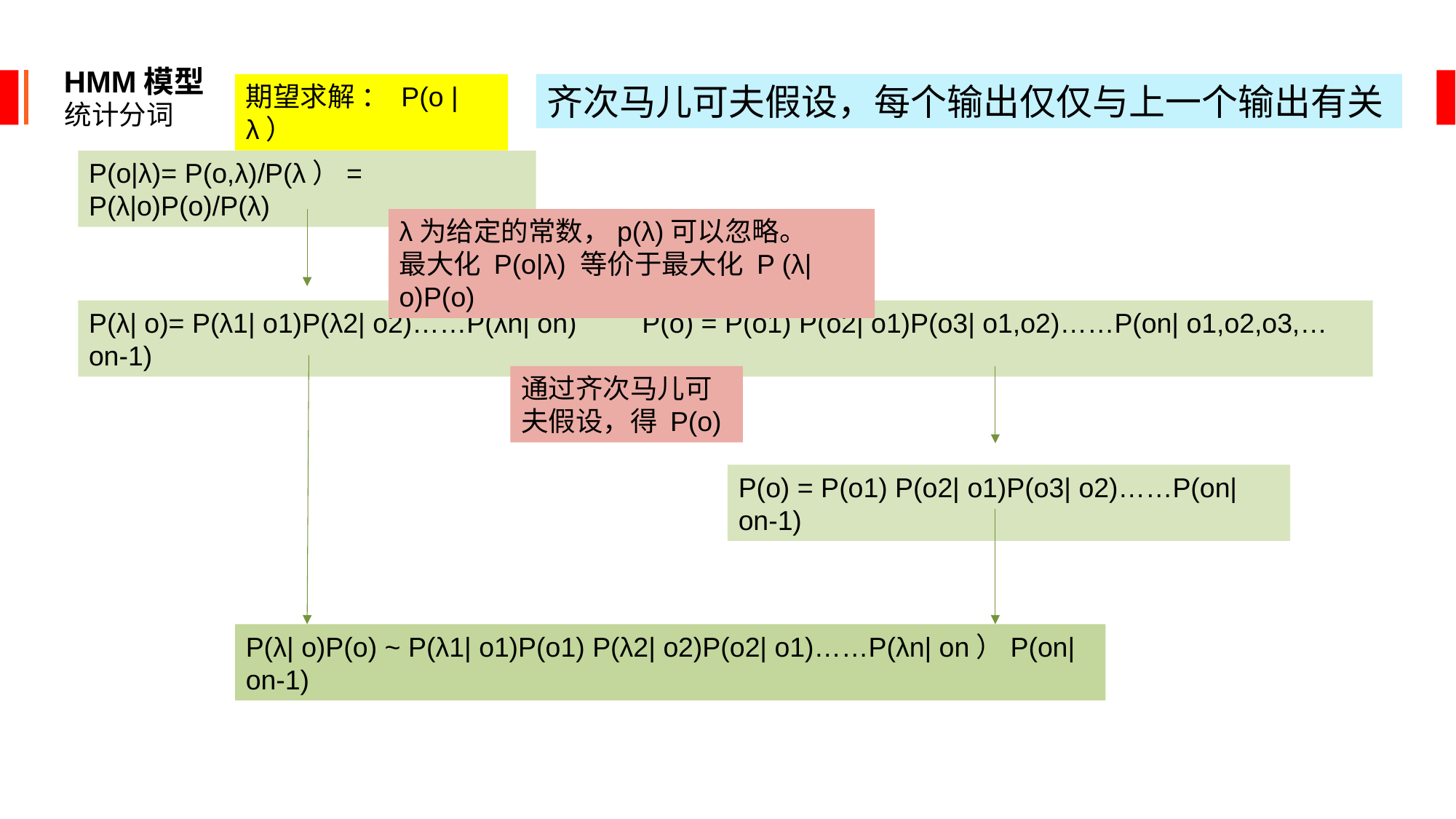

HMM模型

统计分词
齐次马儿可夫假设，每个输出仅仅与上一个输出有关
期望求解 ： P(o |λ）
P(o|λ)= P(o,λ)/P(λ）= P(λ|o)P(o)/P(λ)
λ为给定的常数，p(λ)可以忽略。
最大化 P(o|λ) 等价于最大化 P (λ| o)P(o)
P(λ| o)= P(λ1| o1)P(λ2| o2)……P(λn| on)	 P(o) = P(o1) P(o2| o1)P(o3| o1,o2)……P(on| o1,o2,o3,…on-1)
通过齐次马儿可夫假设，得 P(o)
P(o) = P(o1) P(o2| o1)P(o3| o2)……P(on| on-1)
P(λ| o)P(o) ~ P(λ1| o1)P(o1) P(λ2| o2)P(o2| o1)……P(λn| on）P(on| on-1)